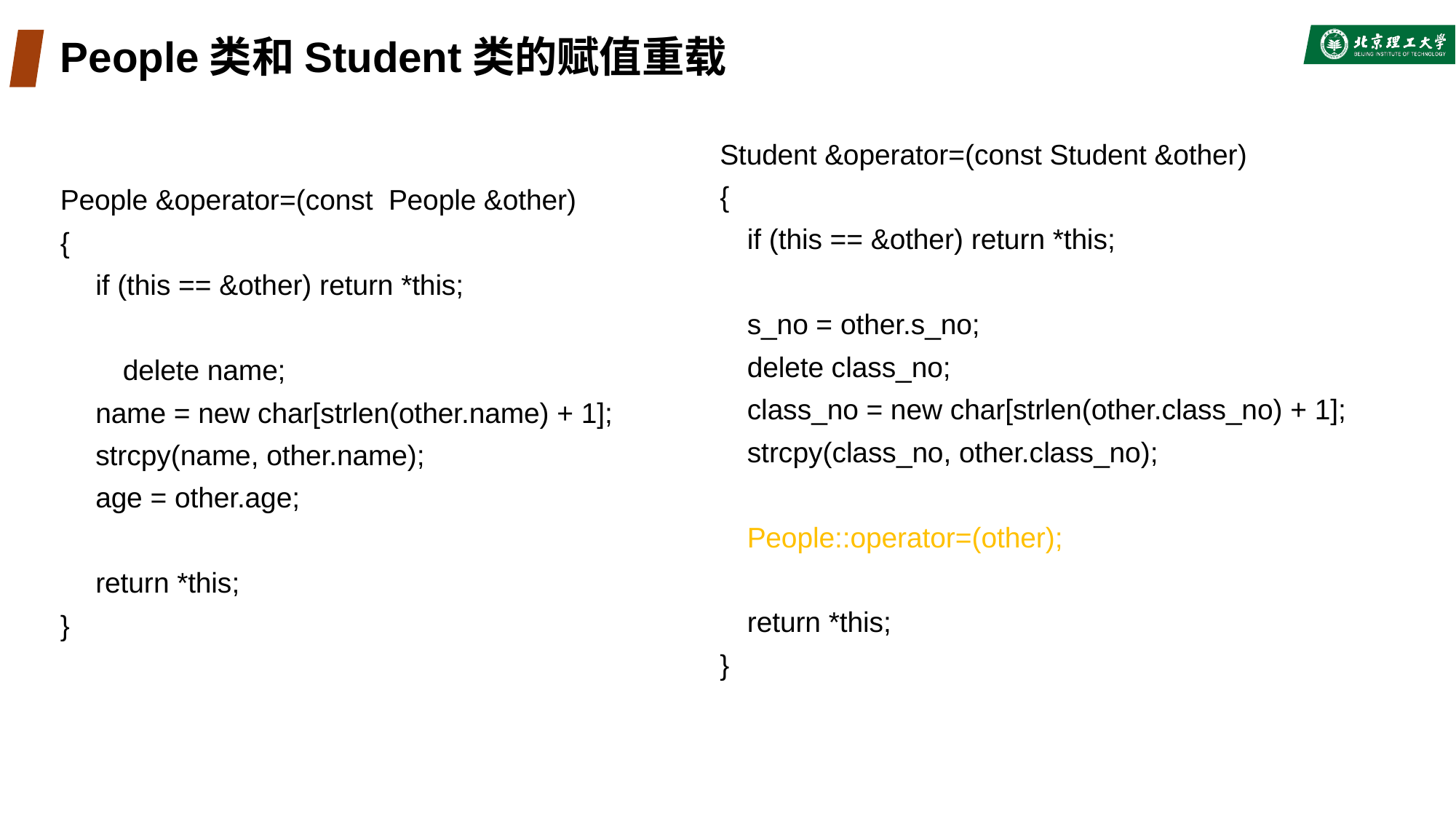

# People类和Student类的赋值重载
Student &operator=(const Student &other)
{
	if (this == &other) return *this;

	s_no = other.s_no;
	delete class_no;
	class_no = new char[strlen(other.class_no) + 1];
	strcpy(class_no, other.class_no);

	People::operator=(other);

	return *this;
}
People &operator=(const  People &other)
{
  	 if (this == &other) return *this;

        delete name;
	 name = new char[strlen(other.name) + 1];
	 strcpy(name, other.name);
	 age = other.age;

	 return *this;
}